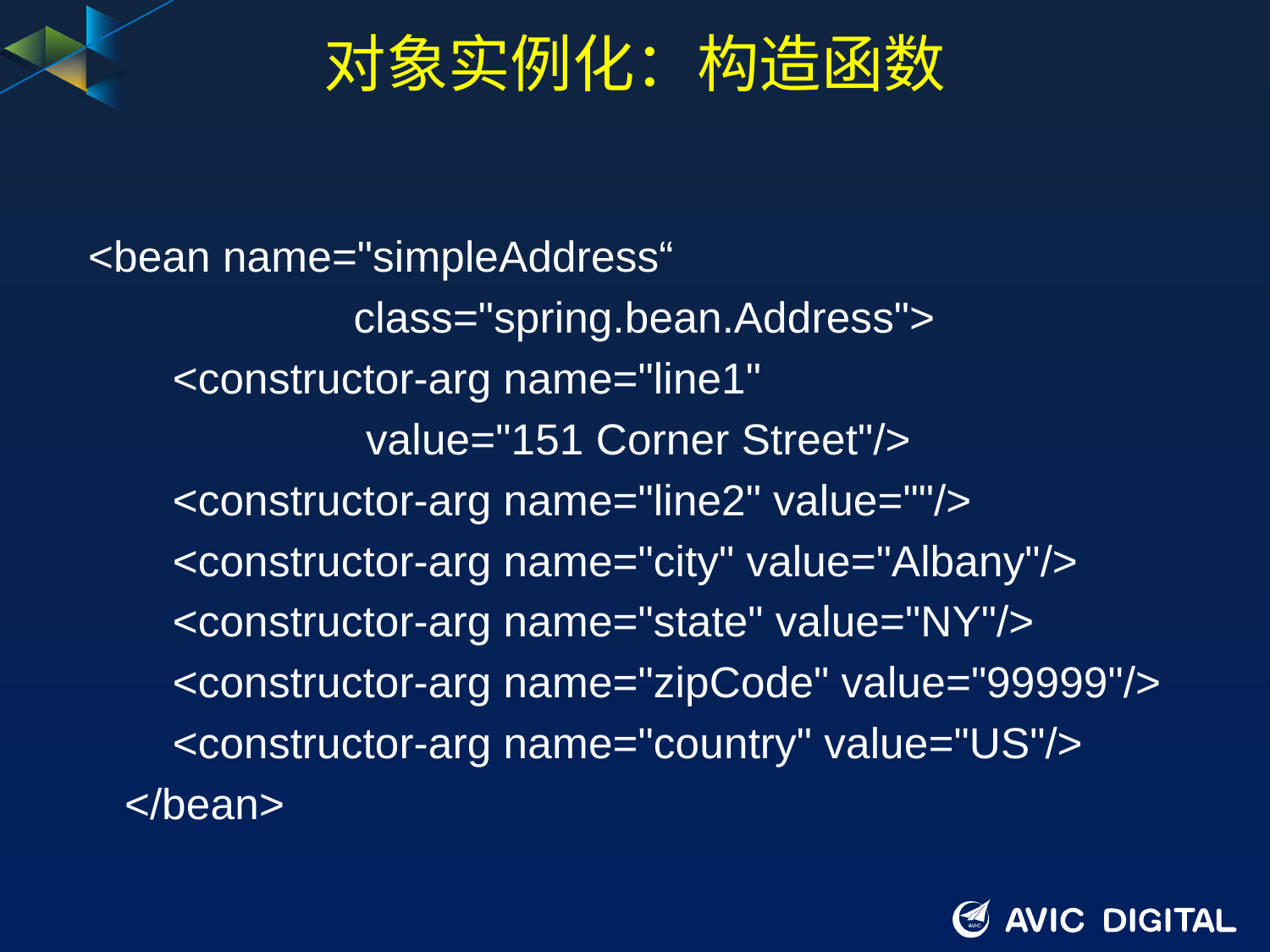

# 对象实例化：构造函数
 <bean name="simpleAddress“
                       class="spring.bean.Address">
        <constructor-arg name="line1"
                        value="151 Corner Street"/>
        <constructor-arg name="line2" value=""/>
        <constructor-arg name="city" value="Albany"/>
        <constructor-arg name="state" value="NY"/>
        <constructor-arg name="zipCode" value="99999"/>
        <constructor-arg name="country" value="US"/>
    </bean>